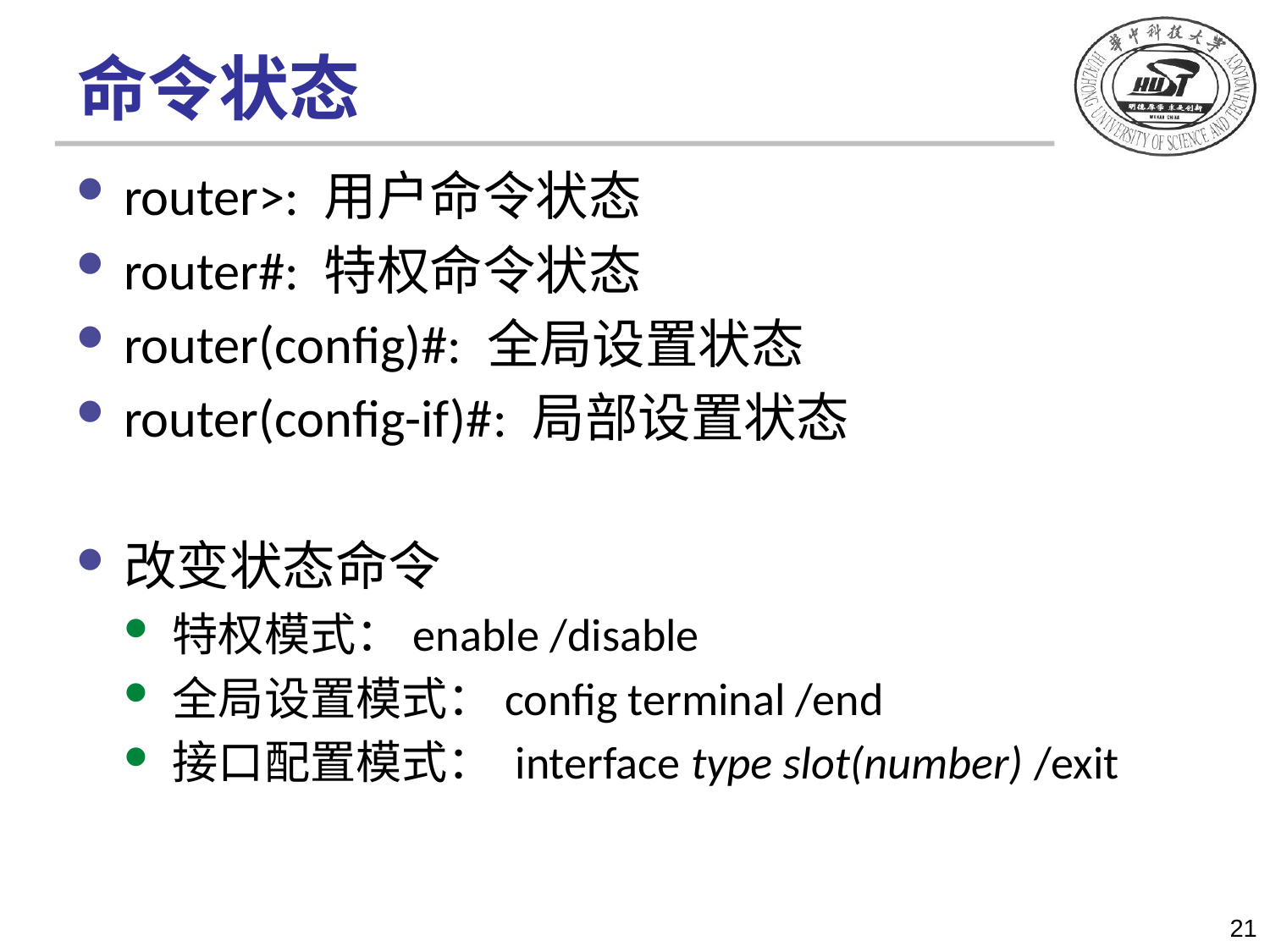

# 命令状态
router>: 用户命令状态
router#: 特权命令状态
router(config)#: 全局设置状态
router(config-if)#: 局部设置状态

改变状态命令
特权模式：enable /disable
全局设置模式：config terminal /end
接口配置模式： interface type slot(number) /exit

21